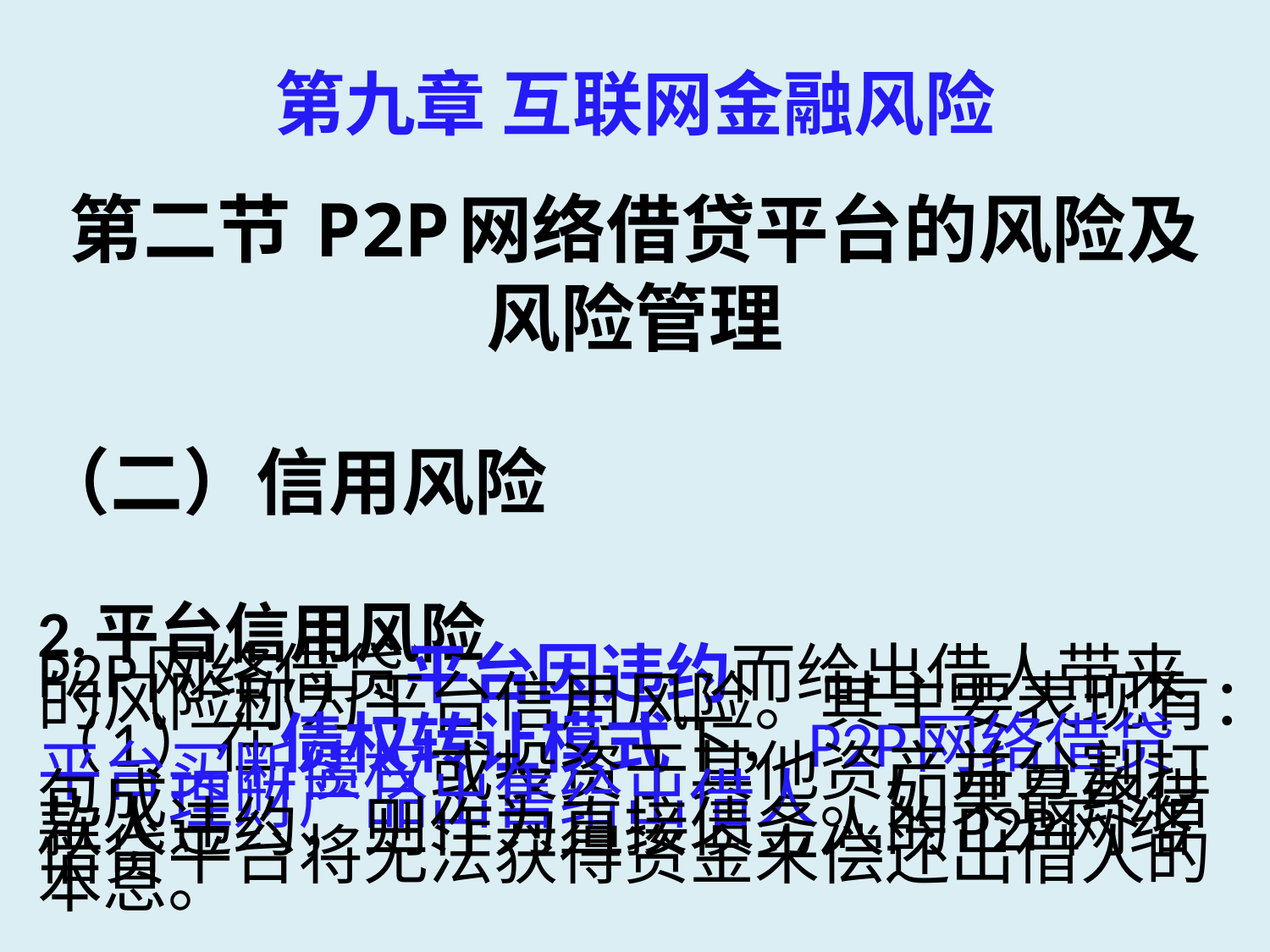

# 第九章 互联网金融风险
第二节 P2P网络借贷平台的风险及风险管理
（二）信用风险
2.平台信用风险
P2P网络借贷平台因违约而给出借人带来的风险称为平台信用风险。其主要表现有：
（1）在债权转让模式下，P2P网络借贷平台买断债权或投资于其他资产并分割打包成理财产品出售给出借人。如果最终借款人违约，则作为直接债务人的P2P网络借贷平台将无法获得资金来偿还出借人的本息。
18